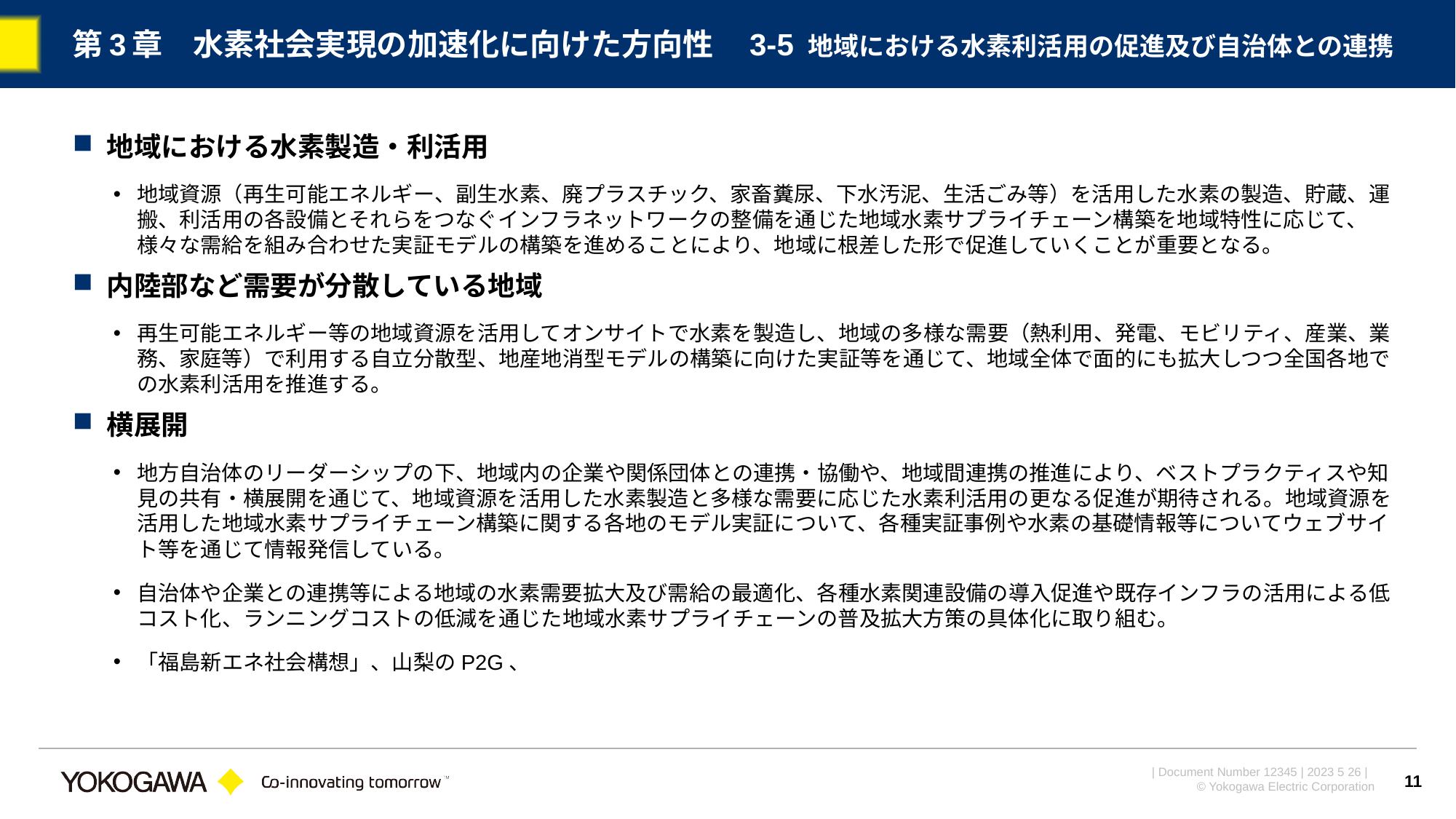

# 第3章　水素社会実現の加速化に向けた方向性　3-5 地域における水素利活用の促進及び自治体との連携
地域における水素製造・利活用
地域資源（再生可能エネルギー、副生水素、廃プラスチック、家畜糞尿、下水汚泥、生活ごみ等）を活用した水素の製造、貯蔵、運搬、利活用の各設備とそれらをつなぐインフラネットワークの整備を通じた地域水素サプライチェーン構築を地域特性に応じて、様々な需給を組み合わせた実証モデルの構築を進めることにより、地域に根差した形で促進していくことが重要となる。
内陸部など需要が分散している地域
再生可能エネルギー等の地域資源を活用してオンサイトで水素を製造し、地域の多様な需要（熱利用、発電、モビリティ、産業、業務、家庭等）で利用する自立分散型、地産地消型モデルの構築に向けた実証等を通じて、地域全体で面的にも拡大しつつ全国各地での水素利活用を推進する。
横展開
地方自治体のリーダーシップの下、地域内の企業や関係団体との連携・協働や、地域間連携の推進により、ベストプラクティスや知見の共有・横展開を通じて、地域資源を活用した水素製造と多様な需要に応じた水素利活用の更なる促進が期待される。地域資源を活用した地域水素サプライチェーン構築に関する各地のモデル実証について、各種実証事例や水素の基礎情報等についてウェブサイト等を通じて情報発信している。
自治体や企業との連携等による地域の水素需要拡大及び需給の最適化、各種水素関連設備の導入促進や既存インフラの活用による低コスト化、ランニングコストの低減を通じた地域水素サプライチェーンの普及拡大方策の具体化に取り組む。
「福島新エネ社会構想」、山梨のP2G、
11